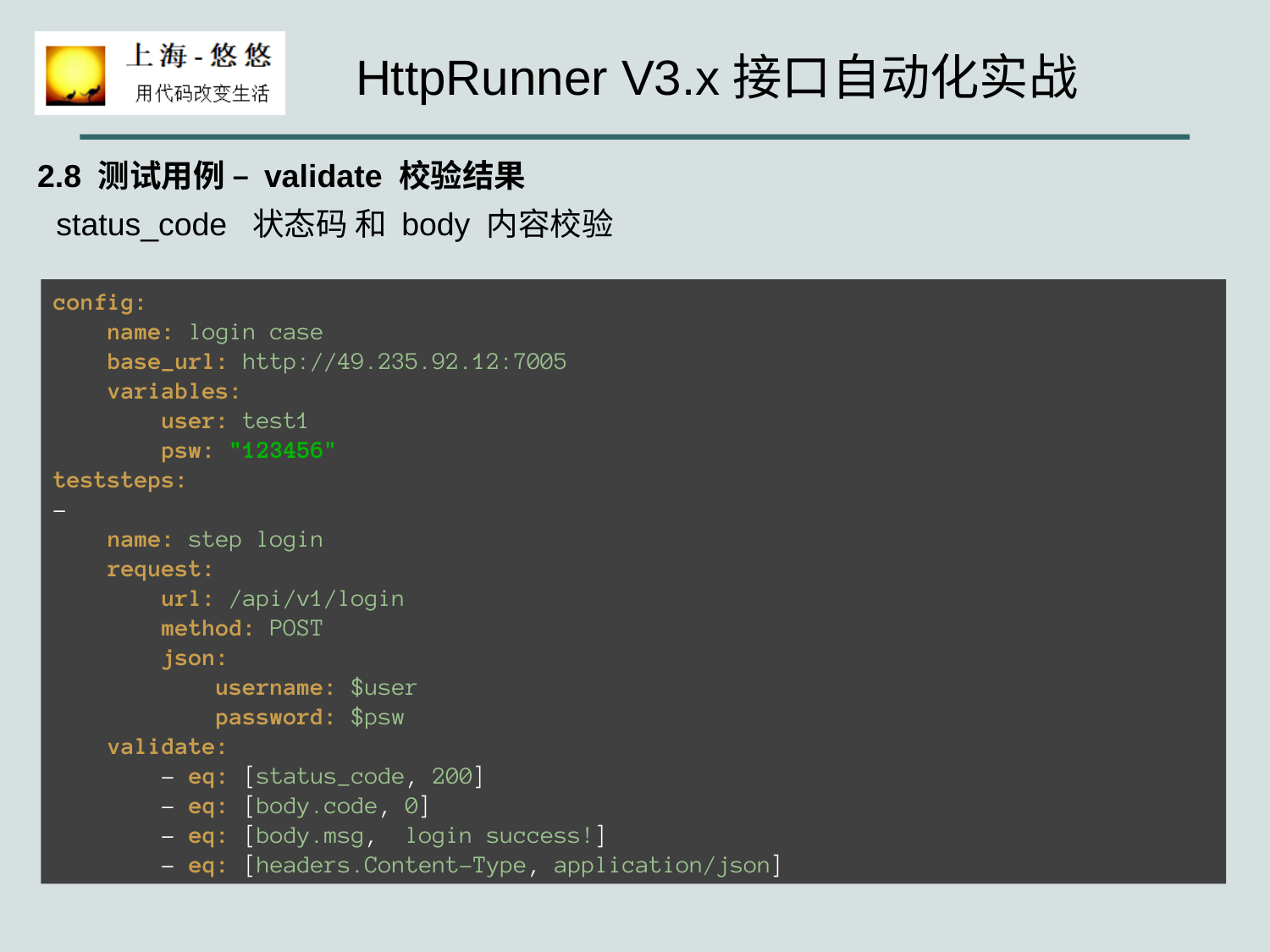

2.8 测试用例 – validate 校验结果
status_code  状态码 和 body 内容校验
config:
    name: login case
    base_url: http://49.235.92.12:7005
    variables:
        user: test1
        psw: "123456"
teststeps:
-
    name: step login
    request:
        url: /api/v1/login
        method: POST
        json:
            username: $user
            password: $psw
    validate:
        - eq: [status_code, 200]
        - eq: [body.code, 0]
        - eq: [body.msg,  login success!]
        - eq: [headers.Content-Type, application/json]